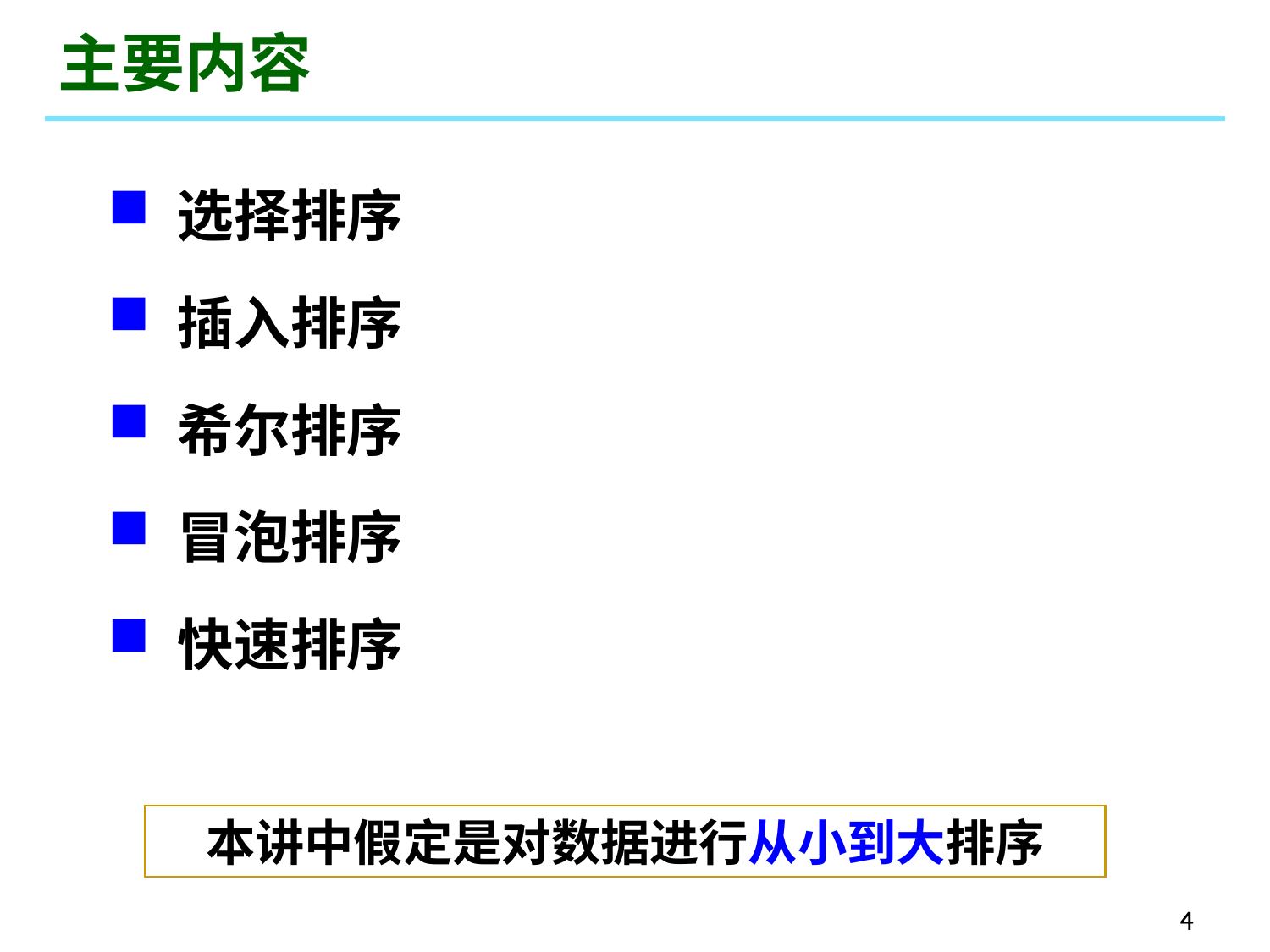

# 主要内容
 选择排序
 插入排序
 希尔排序
 冒泡排序
 快速排序
本讲中假定是对数据进行从小到大排序
4